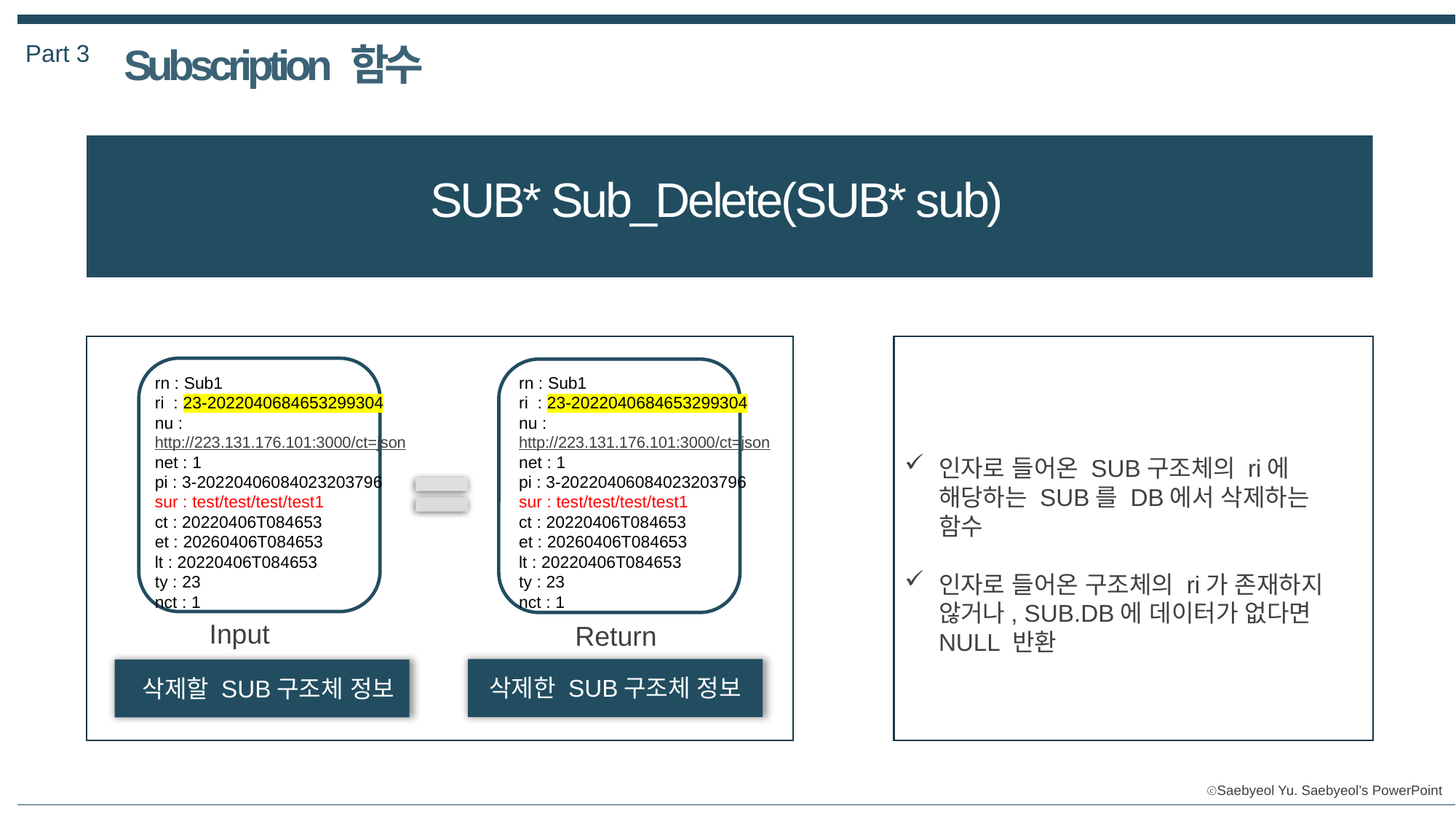

Part 3
Subscription 함수

SUB* Sub_Delete(SUB* sub)

rn : Sub1
ri  : 23-2022040684653299304
nu : http://223.131.176.101:3000/ct=json
net : 1
pi : 3-20220406084023203796
sur : test/test/test/test1
ct : 20220406T084653
et : 20260406T084653
lt : 20220406T084653
ty : 23
nct : 1

rn : Sub1
ri  : 23-2022040684653299304
nu : http://223.131.176.101:3000/ct=json
net : 1
pi : 3-20220406084023203796
sur : test/test/test/test1
ct : 20220406T084653
et : 20260406T084653
lt : 20220406T084653
ty : 23
nct : 1

인자로 들어온 SUB구조체의 ri에 해당하는 SUB를 DB에서 삭제하는 함수

인자로 들어온 구조체의 ri가 존재하지 않거나, SUB.DB에 데이터가 없다면 NULL 반환

Input
Return

삭제한 SUB구조체 정보
삭제할 SUB구조체 정보